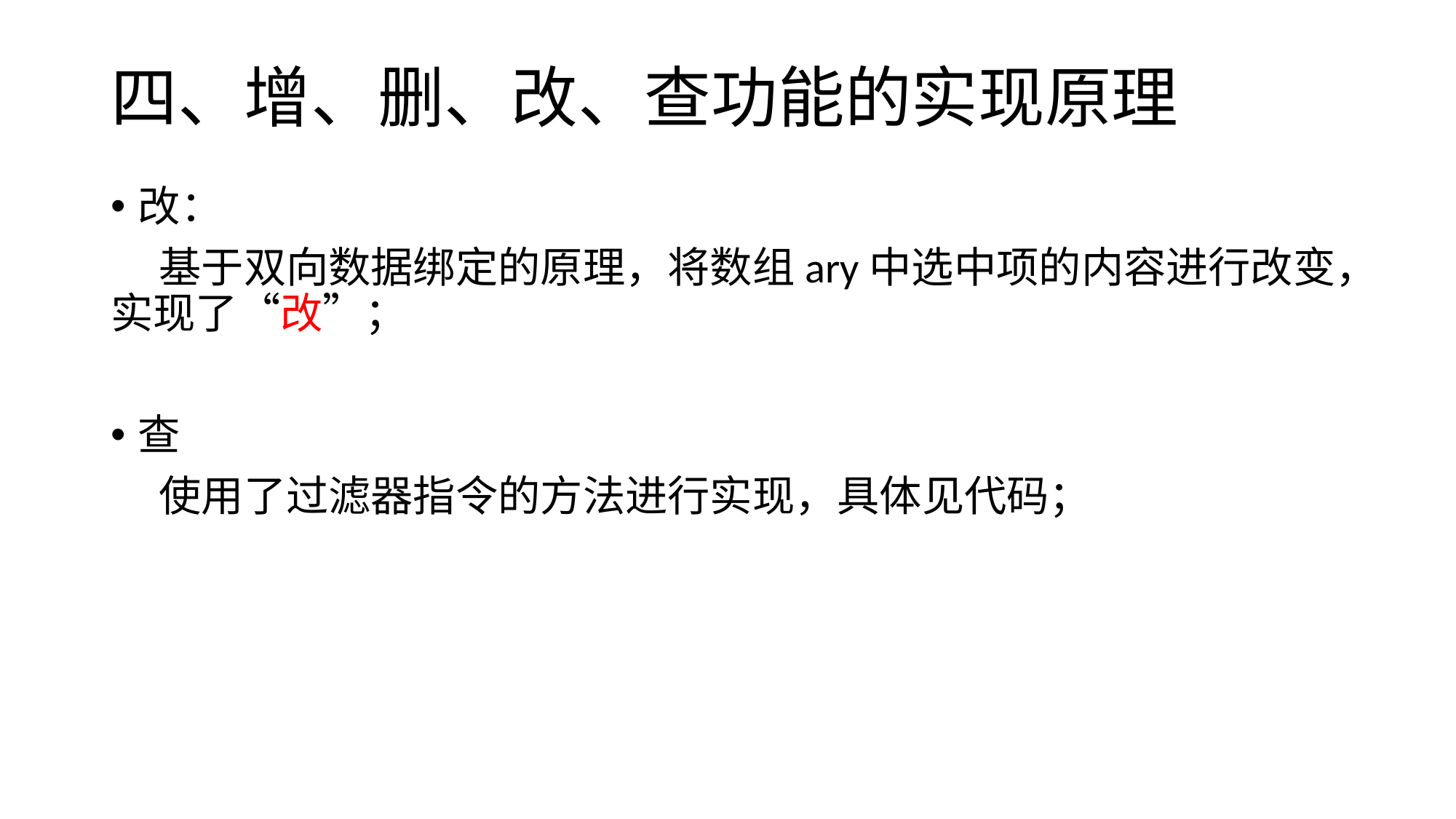

四、增、删、改、查功能的实现原理
改：
    基于双向数据绑定的原理，将数组ary中选中项的内容进行改变，实现了“改”；

查
    使用了过滤器指令的方法进行实现，具体见代码；